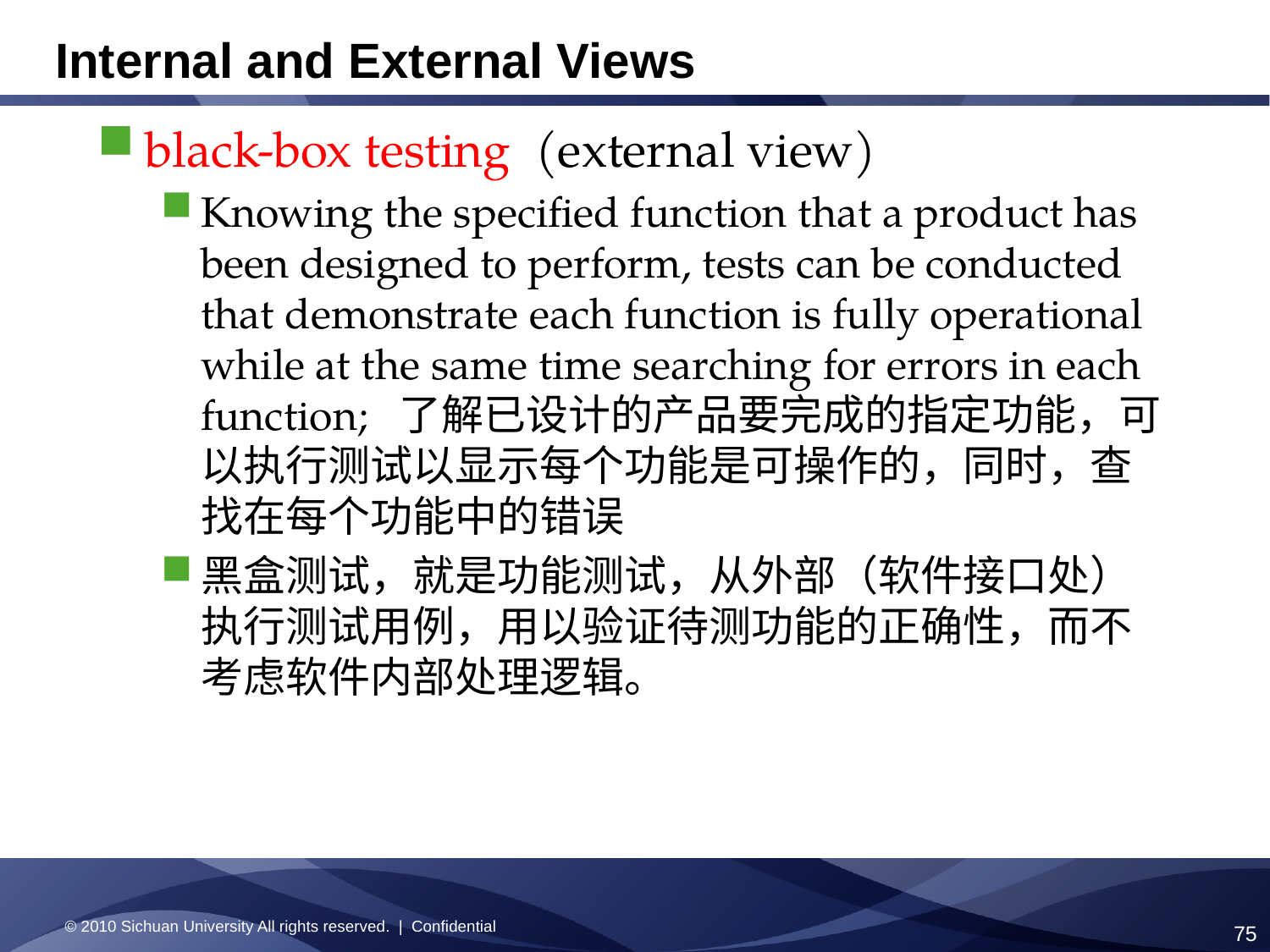

# Internal and External Views
black-box testing  (external view)
Knowing the specified function that a product has been designed to perform, tests can be conducted that demonstrate each function is fully operational while at the same time searching for errors in each function;  了解已设计的产品要完成的指定功能，可以执行测试以显示每个功能是可操作的，同时，查找在每个功能中的错误
黑盒测试，就是功能测试，从外部（软件接口处）执行测试用例，用以验证待测功能的正确性，而不考虑软件内部处理逻辑。
© 2010 Sichuan University All rights reserved.  |  Confidential
75